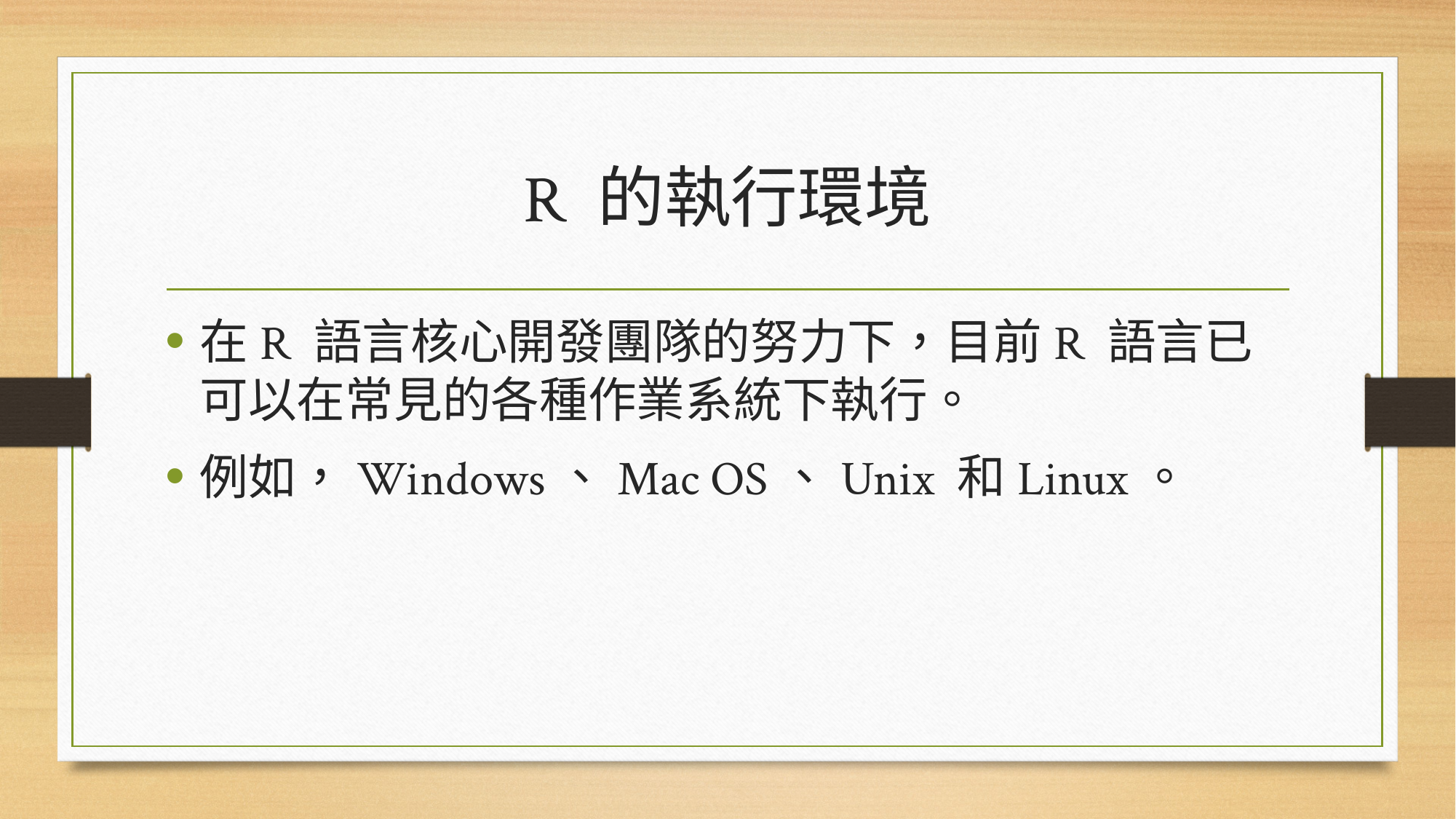

# R 的執行環境
在R 語言核心開發團隊的努力下，目前R 語言已可以在常見的各種作業系統下執行。
例如，Windows、Mac OS、Unix 和Linux。